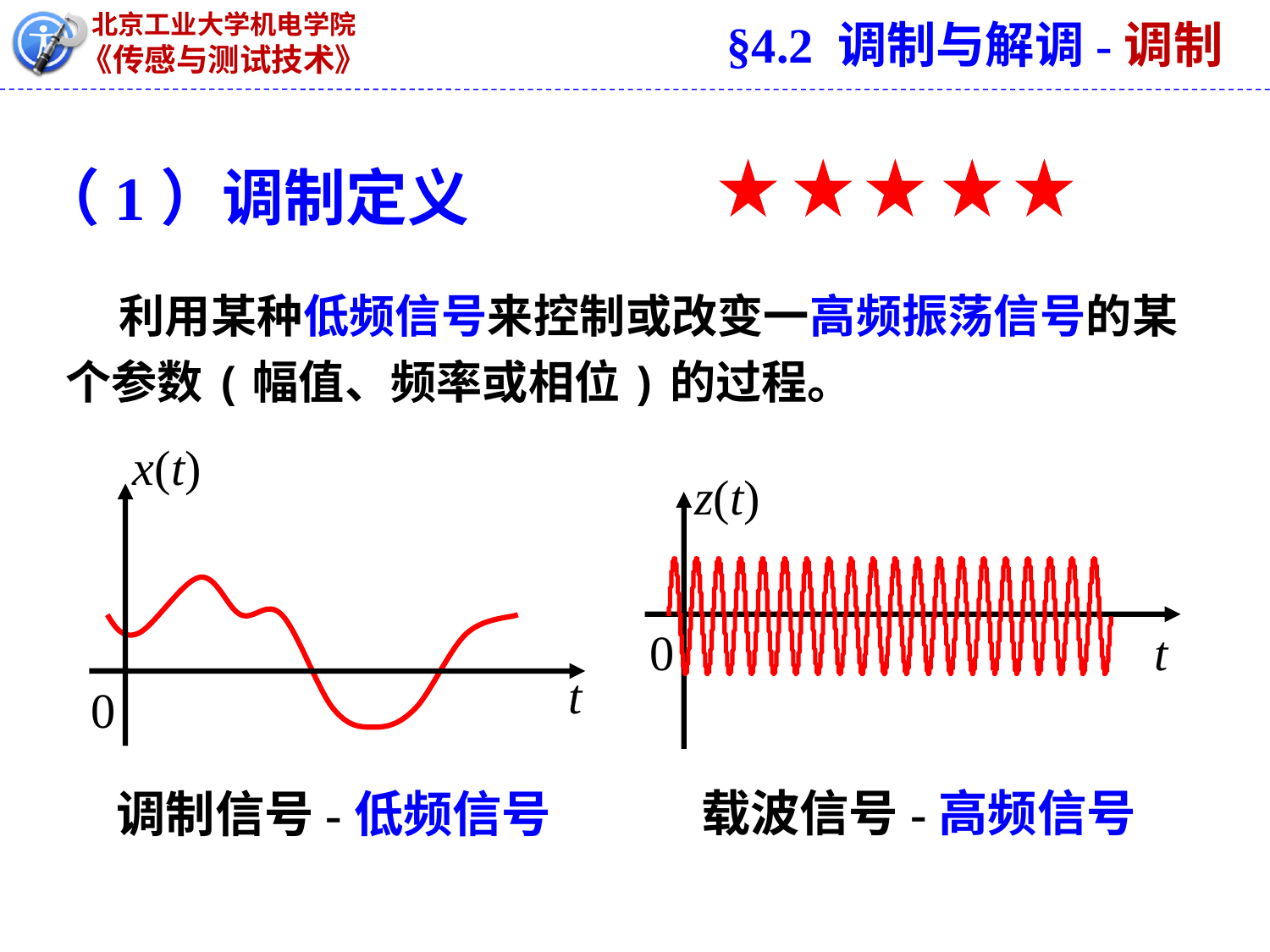

§4.2 调制与解调-调制
（1）调制定义

    利用某种低频信号来控制或改变一高频振荡信号的某个参数(幅值、频率或相位)的过程。
x(t)

t

0
z(t)

0
t
载波信号-高频信号
调制信号-低频信号